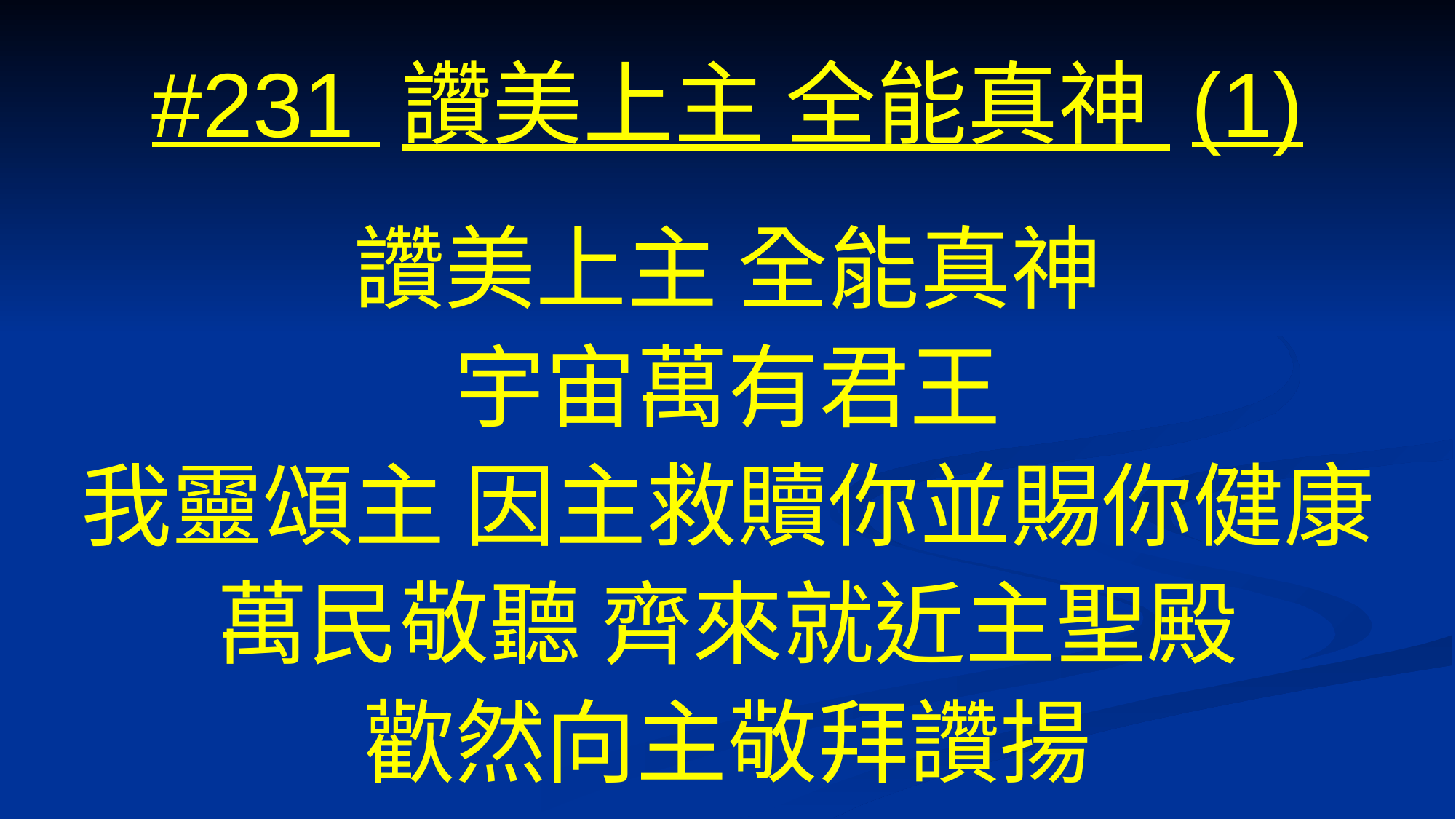

# #231 讚美上主 全能真神 (1)
讚美上主 全能真神
宇宙萬有君王
我靈頌主 因主救贖你並賜你健康
萬民敬聽 齊來就近主聖殿
歡然向主敬拜讚揚